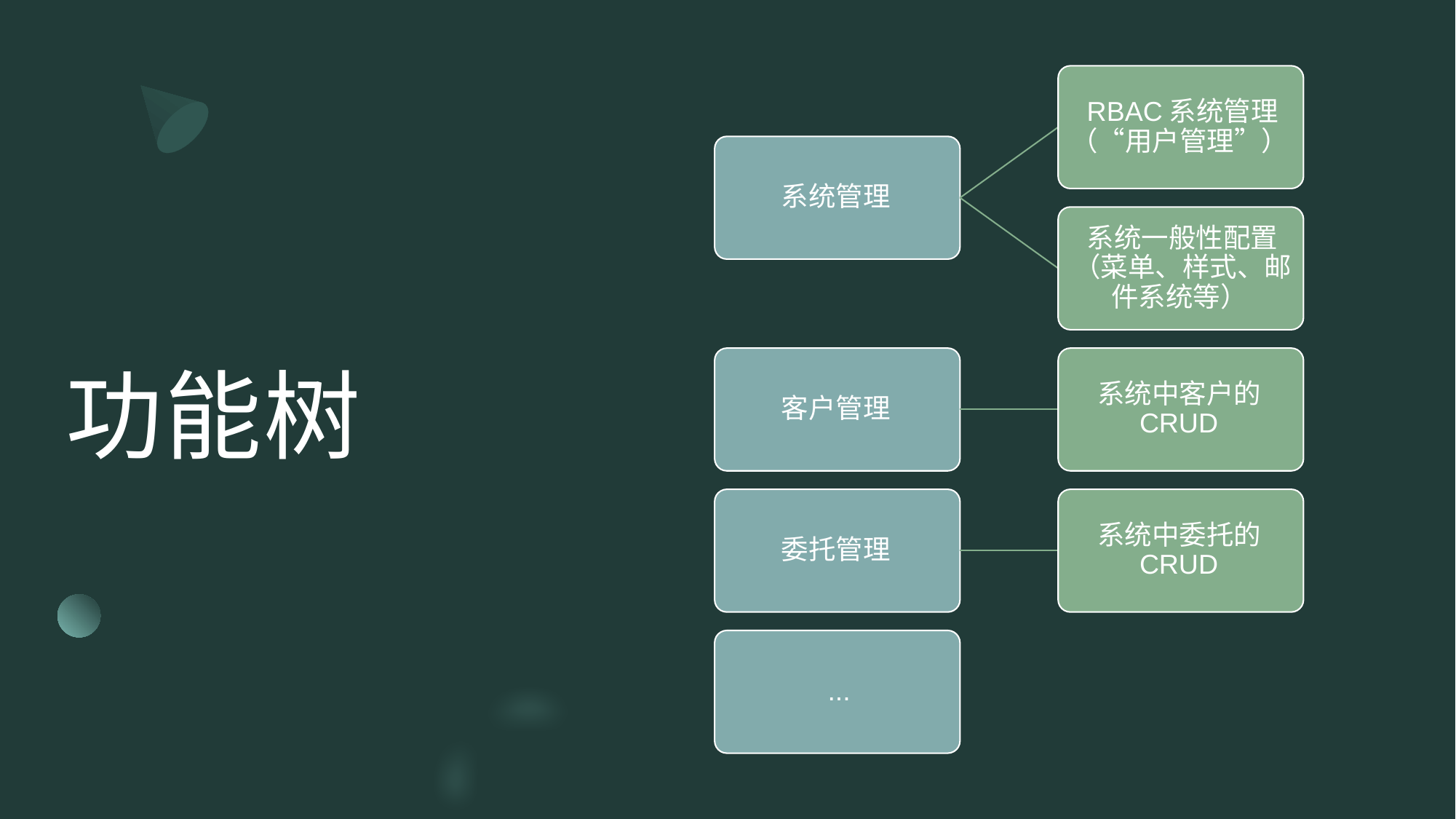

系统管理

RBAC系统管理（“用户管理”）

系统一般性配置（菜单、样式、邮件系统等）
客户管理

系统中客户的CRUD
委托管理

系统中委托的CRUD
...

# 功能树